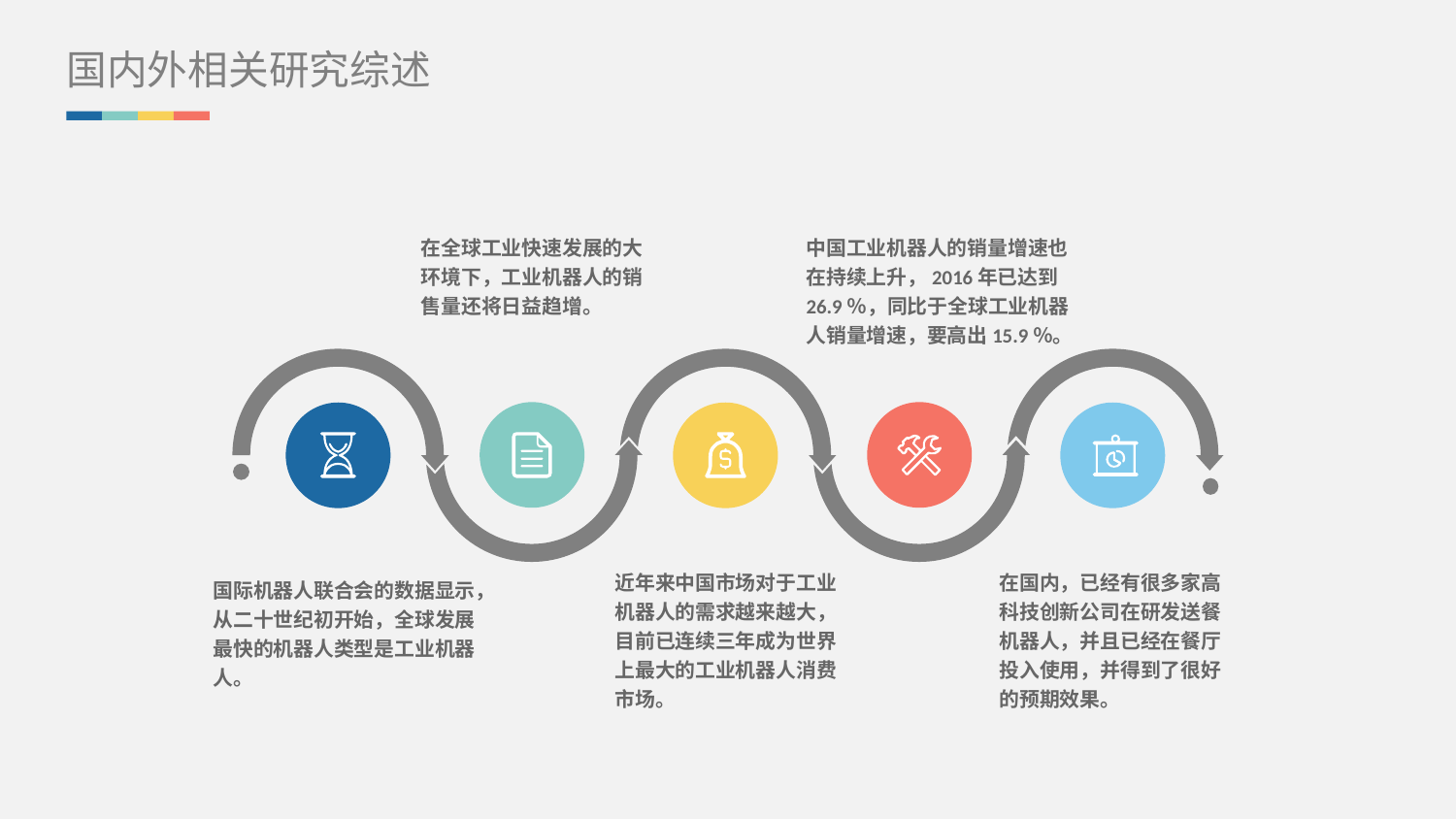

国内外相关研究综述

在全球工业快速发展的大环境下，工业机器人的销售量还将日益趋增。
中国工业机器人的销量增速也在持续上升，2016年已达到26.9％，同比于全球工业机器人销量增速，要高出15.9％。

近年来中国市场对于工业机器人的需求越来越大，目前已连续三年成为世界上最大的工业机器人消费市场。
在国内，已经有很多家高科技创新公司在研发送餐机器人，并且已经在餐厅投入使用，并得到了很好的预期效果。
国际机器人联合会的数据显示，从二十世纪初开始，全球发展最快的机器人类型是工业机器人。